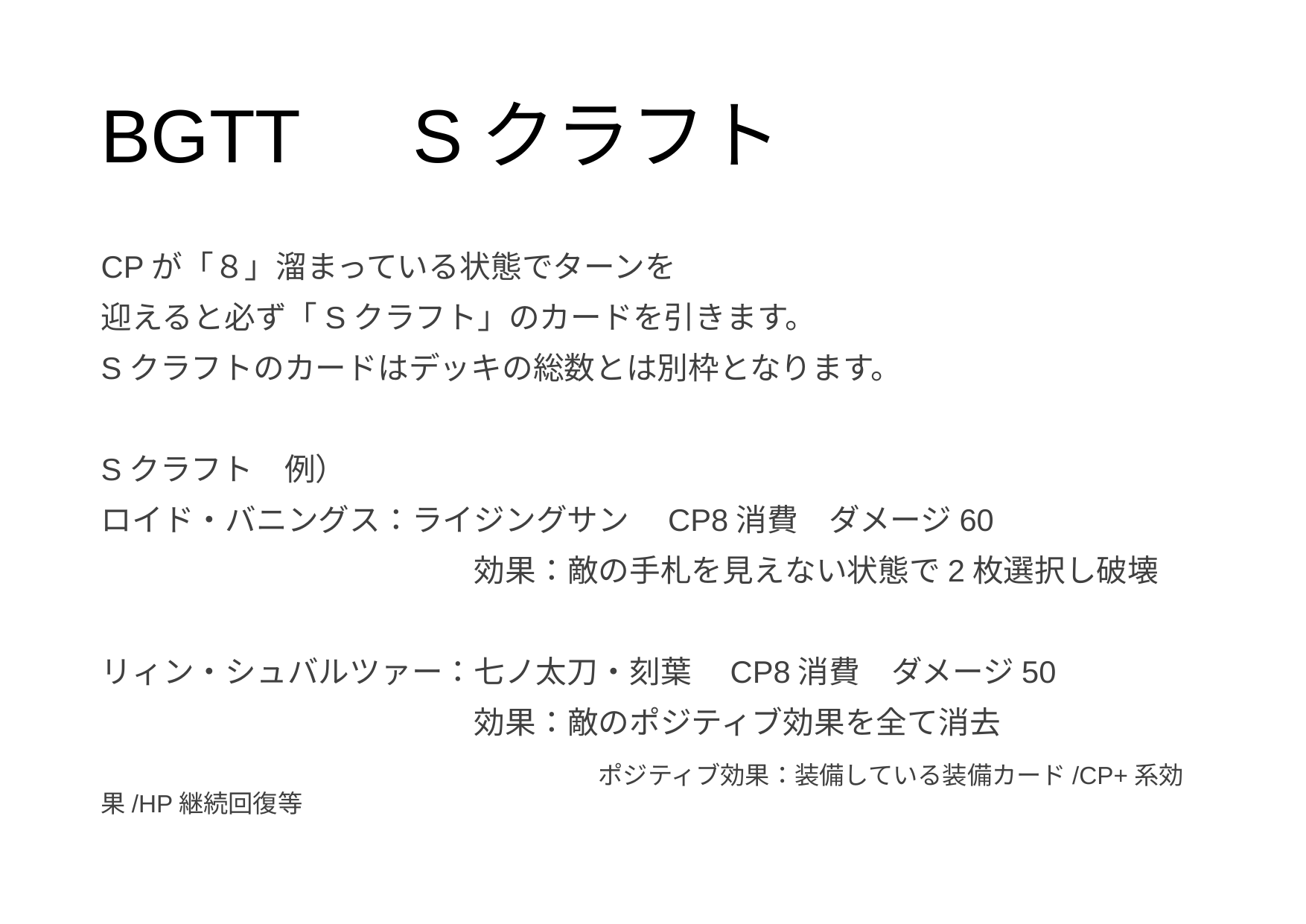

# BGTT　Sクラフト
CPが「８」溜まっている状態でターンを
迎えると必ず「Sクラフト」のカードを引きます。
Sクラフトのカードはデッキの総数とは別枠となります。

Sクラフト　例）
ロイド・バニングス：ライジングサン　CP8消費　ダメージ60
　　　　　　　　　　　　効果：敵の手札を見えない状態で2枚選択し破壊

リィン・シュバルツァー：七ノ太刀・刻葉　CP8消費　ダメージ50
　　　　　　　　　　　　効果：敵のポジティブ効果を全て消去
　　　　　　　　　　　　　　　　ポジティブ効果：装備している装備カード/CP+系効果/HP継続回復等